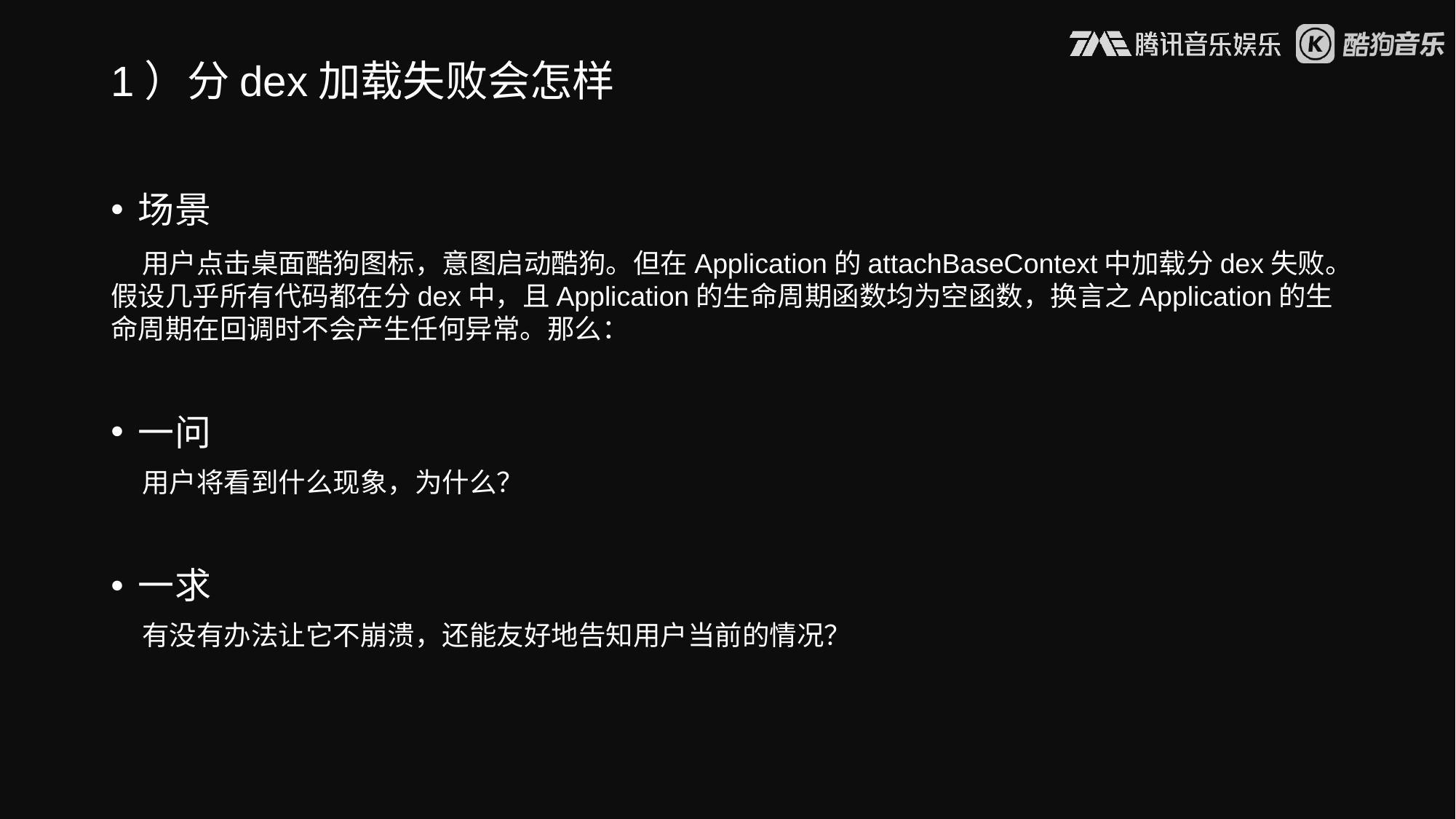

# 1）分dex加载失败会怎样
场景
    用户点击桌面酷狗图标，意图启动酷狗。但在Application的attachBaseContext中加载分dex失败。假设几乎所有代码都在分dex中，且Application的生命周期函数均为空函数，换言之Application的生命周期在回调时不会产生任何异常。那么：

一问
    用户将看到什么现象，为什么？

一求
    有没有办法让它不崩溃，还能友好地告知用户当前的情况？

4